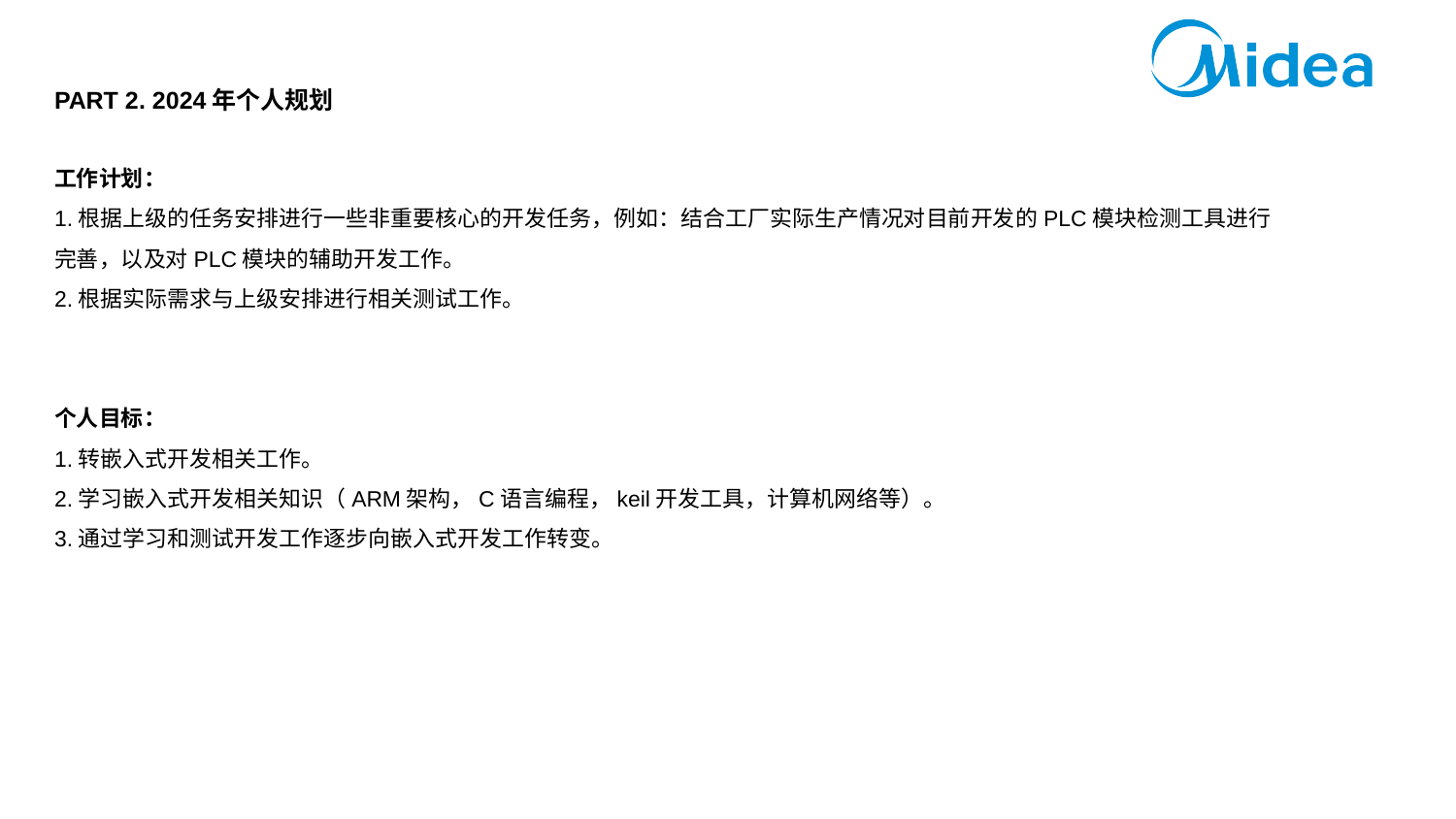

PART 2. 2024年个人规划
工作计划：
1.根据上级的任务安排进行一些非重要核心的开发任务，例如：结合工厂实际生产情况对目前开发的PLC模块检测工具进行完善，以及对PLC模块的辅助开发工作。
2.根据实际需求与上级安排进行相关测试工作。

个人目标：
1.转嵌入式开发相关工作。
2.学习嵌入式开发相关知识（ARM架构，C语言编程，keil开发工具，计算机网络等）。
3.通过学习和测试开发工作逐步向嵌入式开发工作转变。